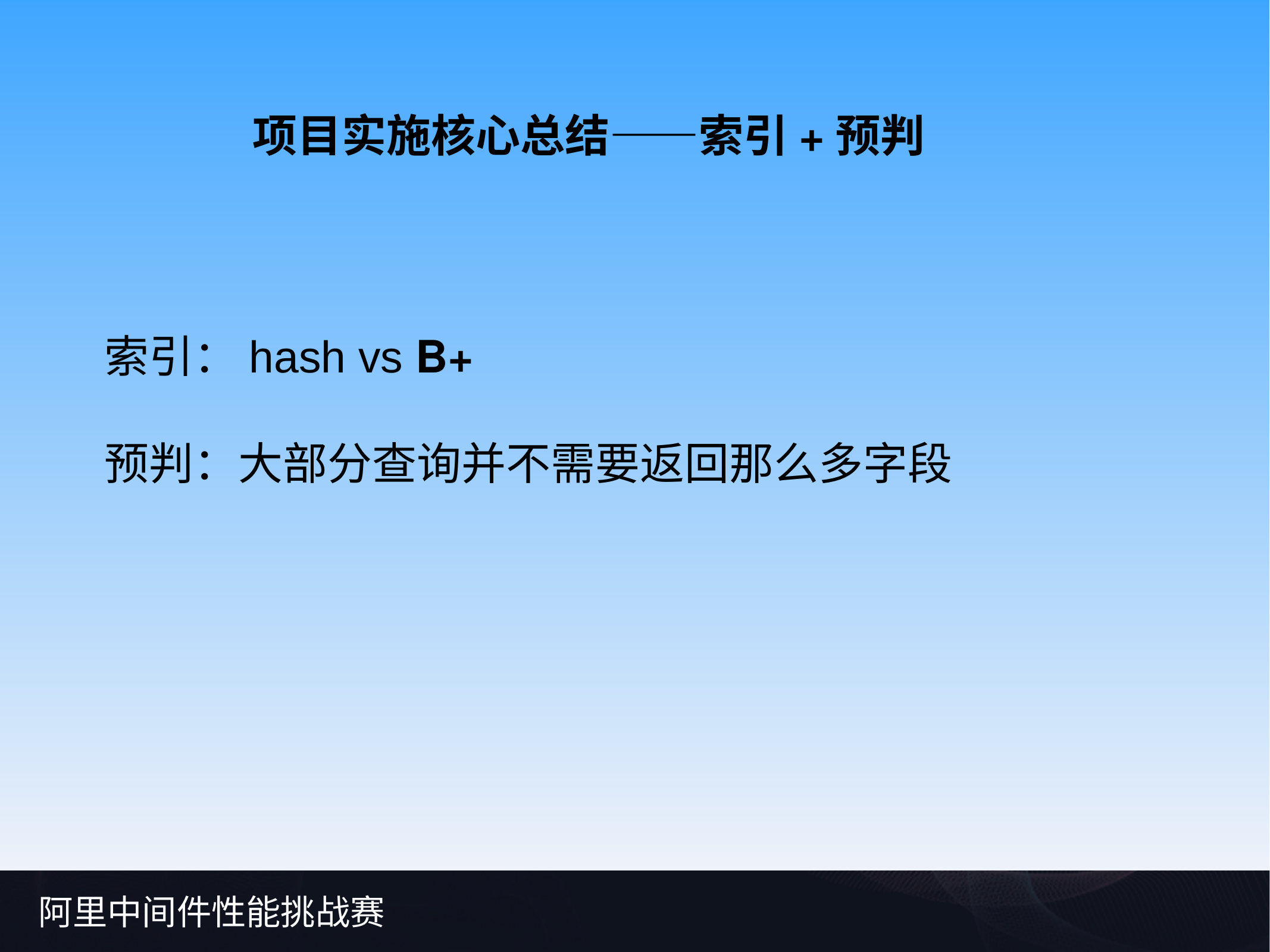

项目实施核心总结——索引+预判
索引：hash vs B+

预判：大部分查询并不需要返回那么多字段